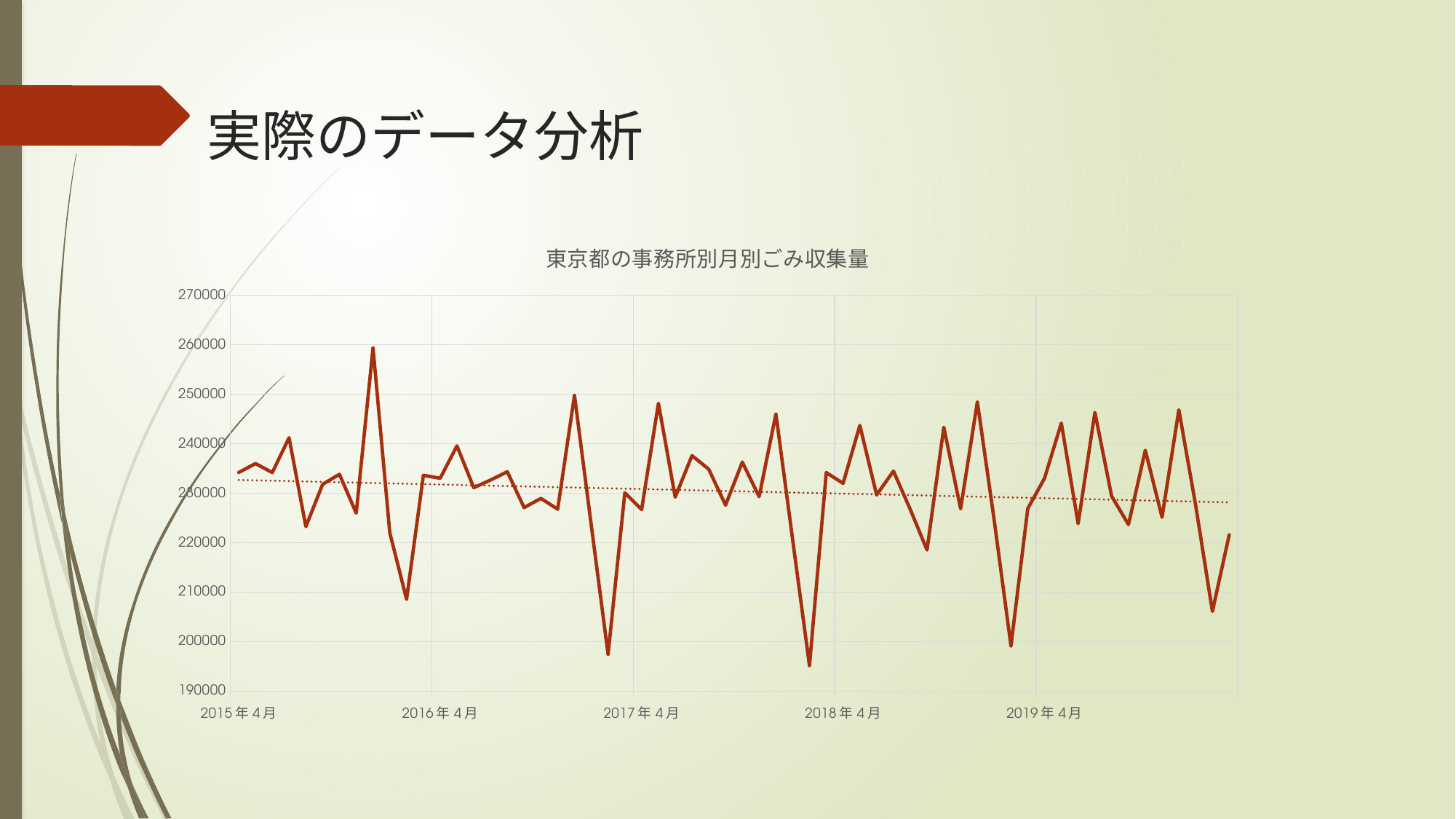

# 実際のデータ分析

### Chart: 東京都の事務所別月別ごみ収集量

| Category |  |
|---|---|
| 42095 | 234188.47 |
| 42125 | 235995.68 |
| 42156 | 234177.26 |
| 42186 | 241209.66 |
| 42217 | 223246.96 |
| 42248 | 231797.74 |
| 42278 | 233828.15 |
| 42309 | 225975.27 |
| 42339 | 259377.62 |
| 42370 | 222015.28 |
| 42401 | 208545.54 |
| 42430 | 233625.94 |
| 42461 | 233013.17 |
| 42491 | 239558.84 |
| 42522 | 231106.58 |
| 42552 | 232651.83 |
| 42583 | 234351.24 |
| 42614 | 227081.88 |
| 42644 | 228940.78 |
| 42675 | 226765.33 |
| 42705 | 249777.3 |
| 42736 | 223527.59 |
| 42767 | 197444.87 |
| 42795 | 230073.79 |
| 42826 | 226696.88 |
| 42856 | 248183.88 |
| 42887 | 229202.13 |
| 42917 | 237597.91 |
| 42948 | 234852.71 |
| 42979 | 227583.68 |
| 43009 | 236290.97 |
| 43040 | 229303.08 |
| 43070 | 246026.92 |
| 43101 | 220510.3 |
| 43132 | 195151.67 |
| 43160 | 234167.94 |
| 43191 | 231998.03 |
| 43221 | 243695.52 |
| 43252 | 229643.81 |
| 43282 | 234480.52 |
| 43313 | 226728.45 |
| 43344 | 218519.79 |
| 43374 | 243331.62 |
| 43405 | 226843.49 |
| 43435 | 248457.91 |
| 43466 | 224580.28 |
| 43497 | 199133.46 |
| 43525 | 226882.69 |
| 43556 | 233013.75 |
| 43586 | 244169.4 |
| 43617 | 223846.6 |
| 43647 | 246336.88 |
| 43678 | 229358.95 |
| 43709 | 223668.95 |
| 43739 | 238676.34 |
| 43770 | 225137.1 |
| 43800 | 246854.09 |
| 43831 | 227569.29 |
| 43862 | 206108.29 |
| 43891 | 221576.31 |